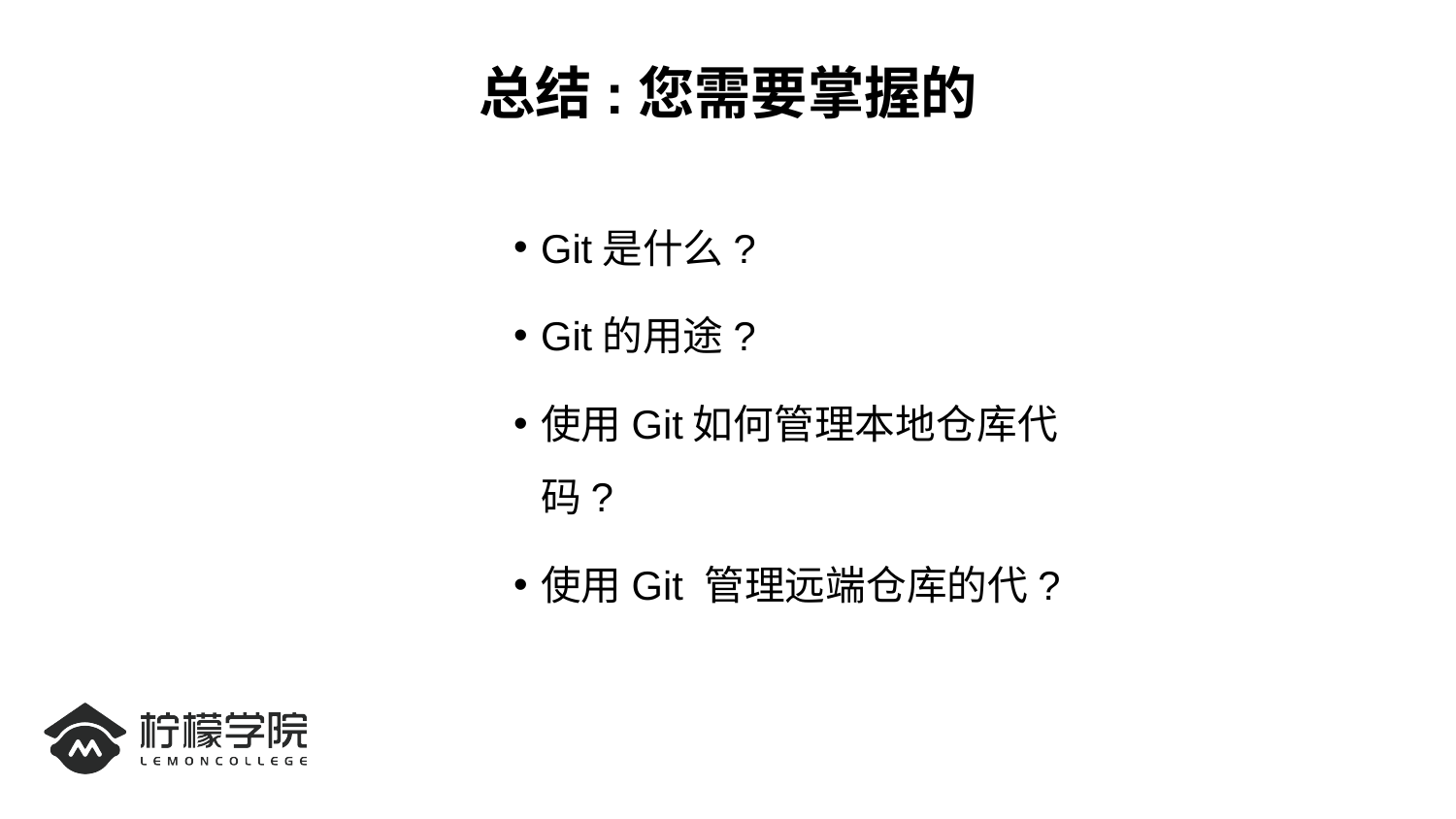

总结:您需要掌握的
Git是什么?
Git的用途?
使用Git如何管理本地仓库代码?
使用Git 管理远端仓库的代?